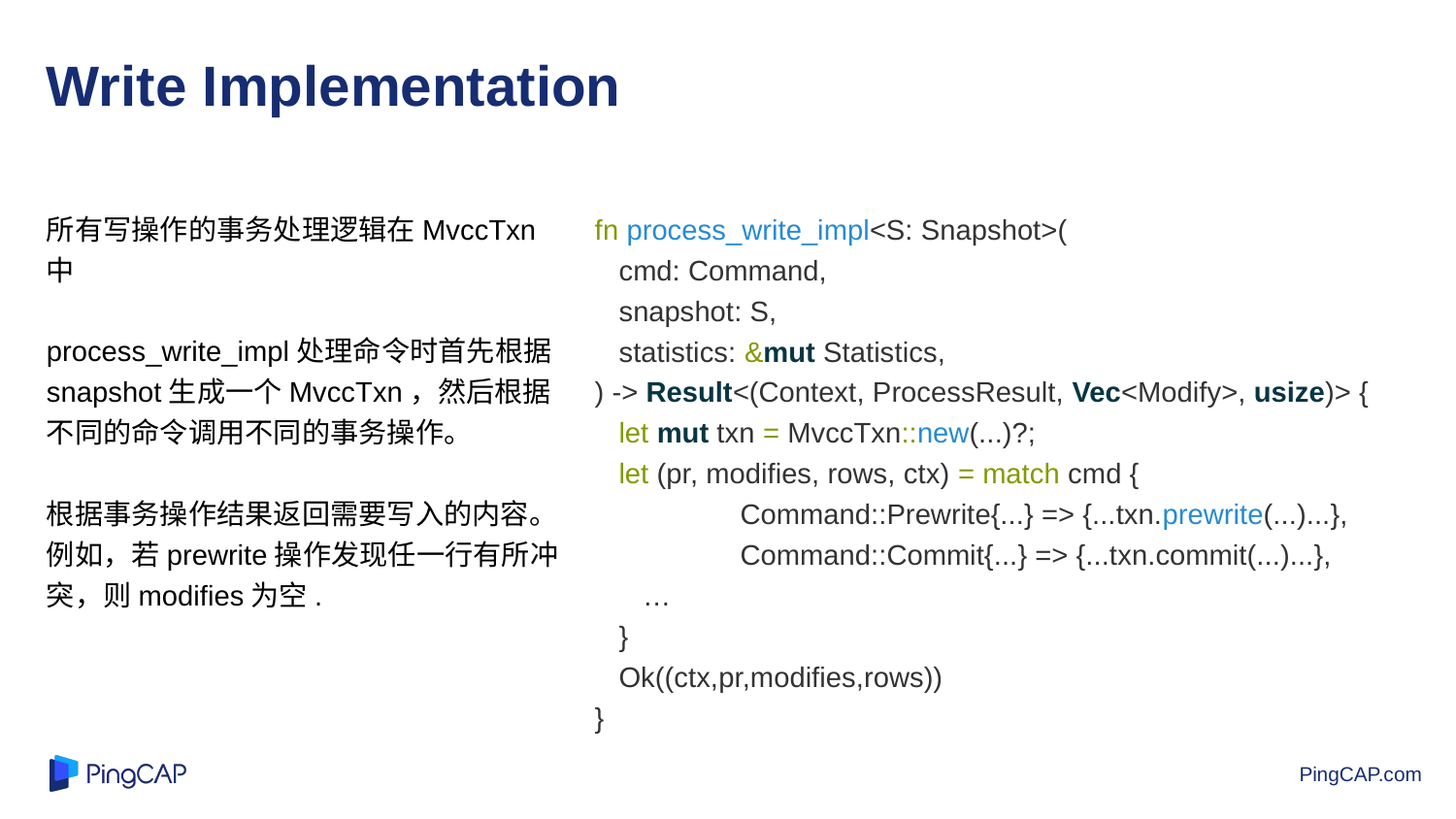

Write Implementation
所有写操作的事务处理逻辑在MvccTxn中

process_write_impl处理命令时首先根据snapshot生成一个MvccTxn，然后根据不同的命令调用不同的事务操作。

根据事务操作结果返回需要写入的内容。例如，若prewrite操作发现任一行有所冲突，则modifies为空.

fn process_write_impl<S: Snapshot>(
   cmd: Command,
   snapshot: S,
   statistics: &mut Statistics,
) -> Result<(Context, ProcessResult, Vec<Modify>, usize)> {
   let mut txn = MvccTxn::new(...)?;
   let (pr, modifies, rows, ctx) = match cmd {
	Command::Prewrite{...} => {...txn.prewrite(...)...},
	Command::Commit{...} => {...txn.commit(...)...},
      …
   }
   Ok((ctx,pr,modifies,rows))
}

fn process_write_impl(cmd, snapshot, ...)
   -> Result<(Context, ProcessResult, Vec<Modify>, usize)> {
   txn = MvccTxn::new(...);
   let (pr, modifies, rows, ctx) = match cmd {
       Command::Prewrite {} => { ... txn.prewrite(...commit(...) ...
   Ok((ctx,pr,modifies,rows))
}